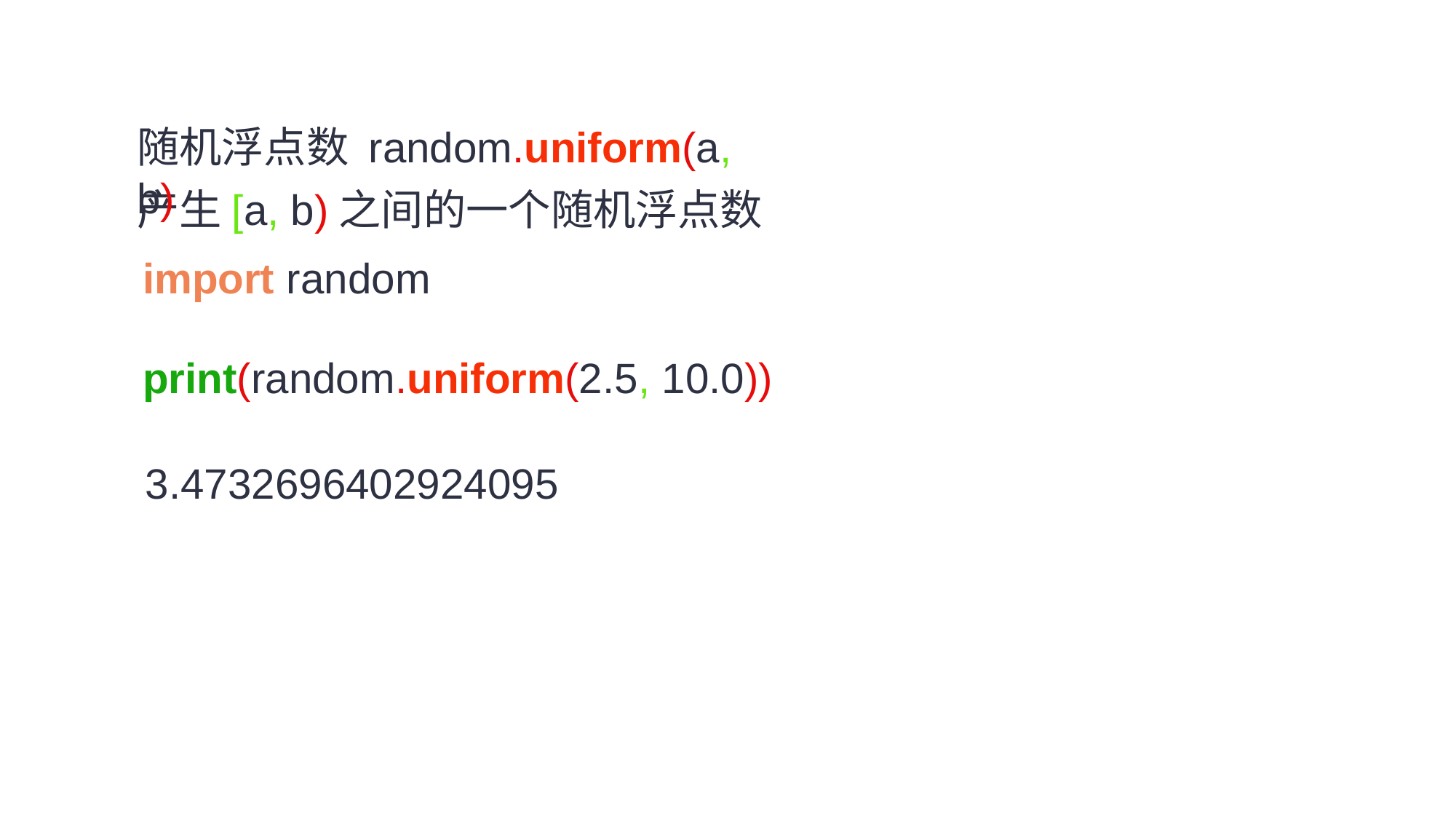

随机浮点数 random.uniform(a, b)
产生[a, b)之间的一个随机浮点数
import random
print(random.uniform(2.5, 10.0))
3.4732696402924095